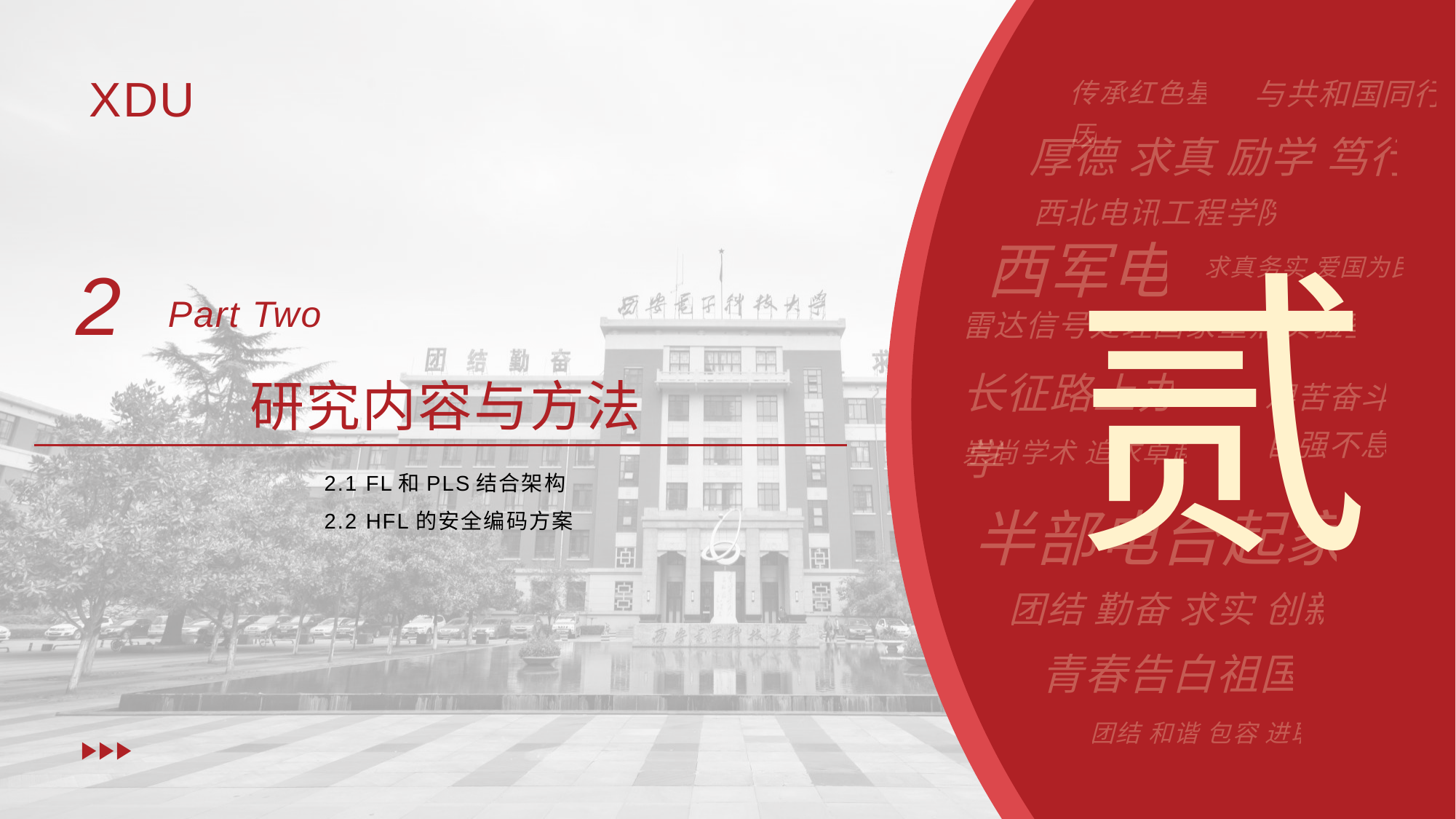

2
贰
Part Two
研究内容与方法
2.1 FL和PLS结合架构
2.2 HFL的安全编码方案